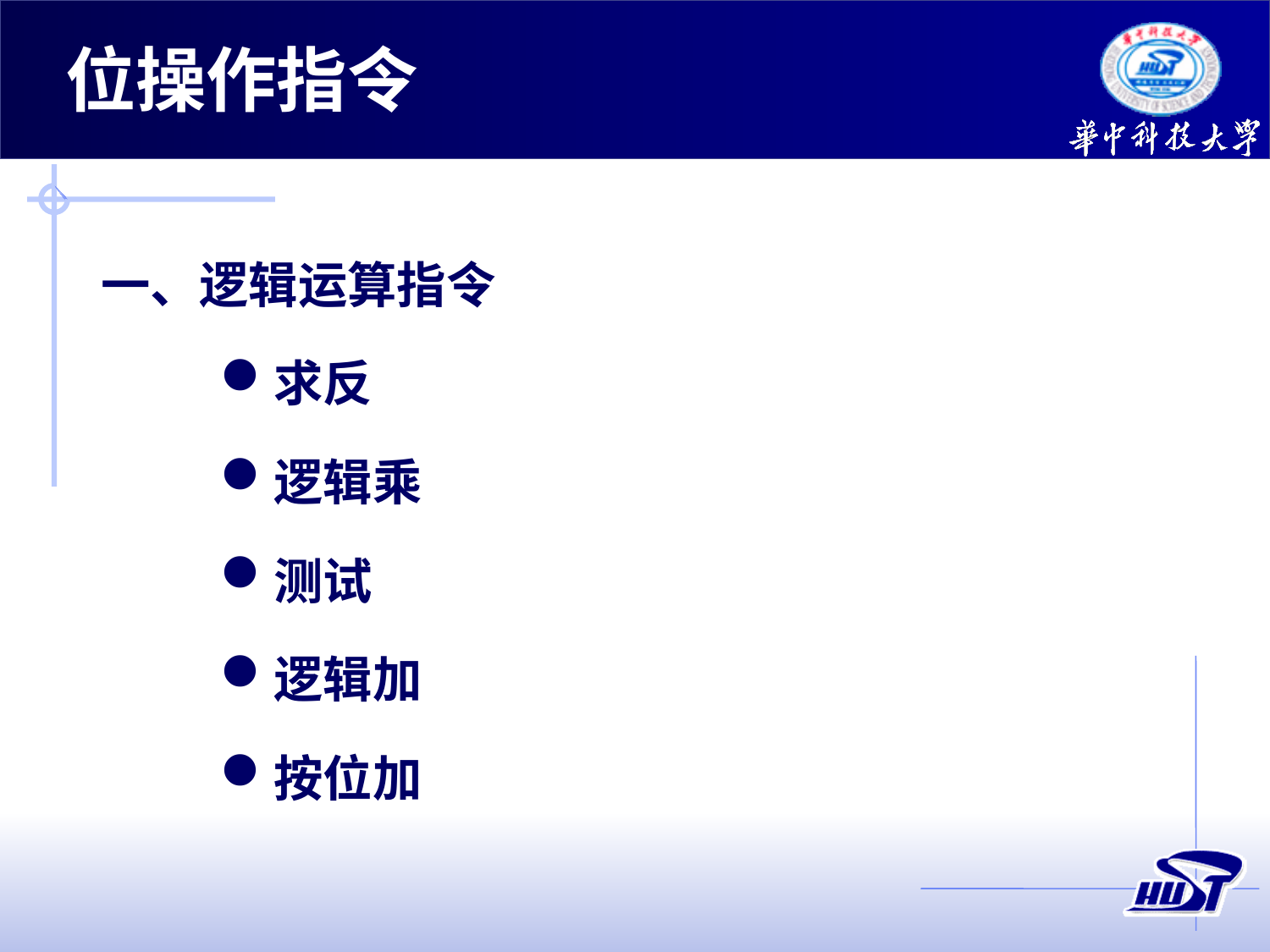

# 位操作指令
一、逻辑运算指令
求反
逻辑乘
测试
逻辑加
按位加